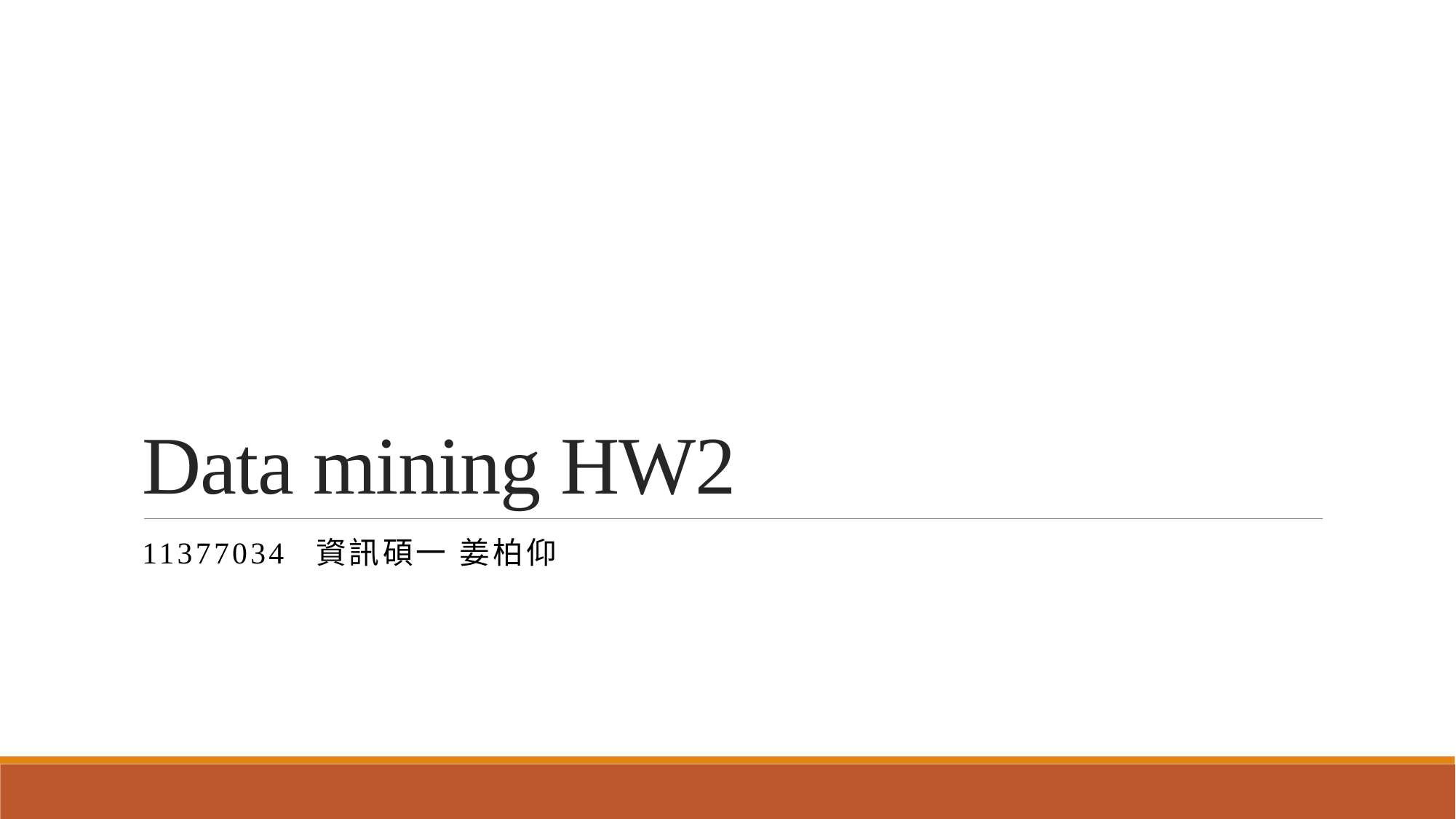

# Data mining HW2
11377034 資訊碩一 姜柏仰